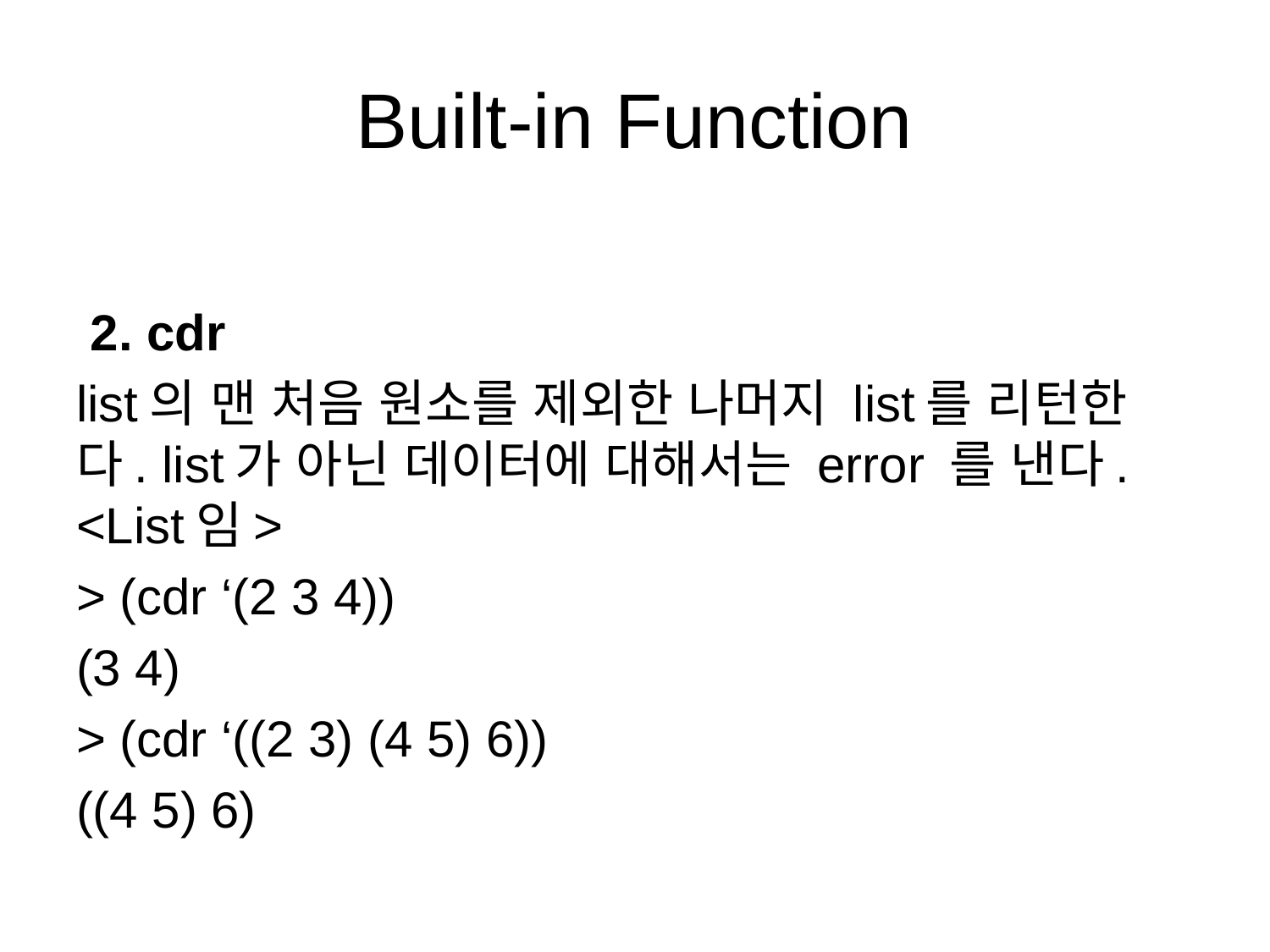

# Built-in Function

 2. cdr
list의 맨 처음 원소를 제외한 나머지 list를 리턴한다. list가 아닌 데이터에 대해서는 error 를 낸다. <List임>
> (cdr ‘(2 3 4))
(3 4)
> (cdr ‘((2 3) (4 5) 6))
((4 5) 6)